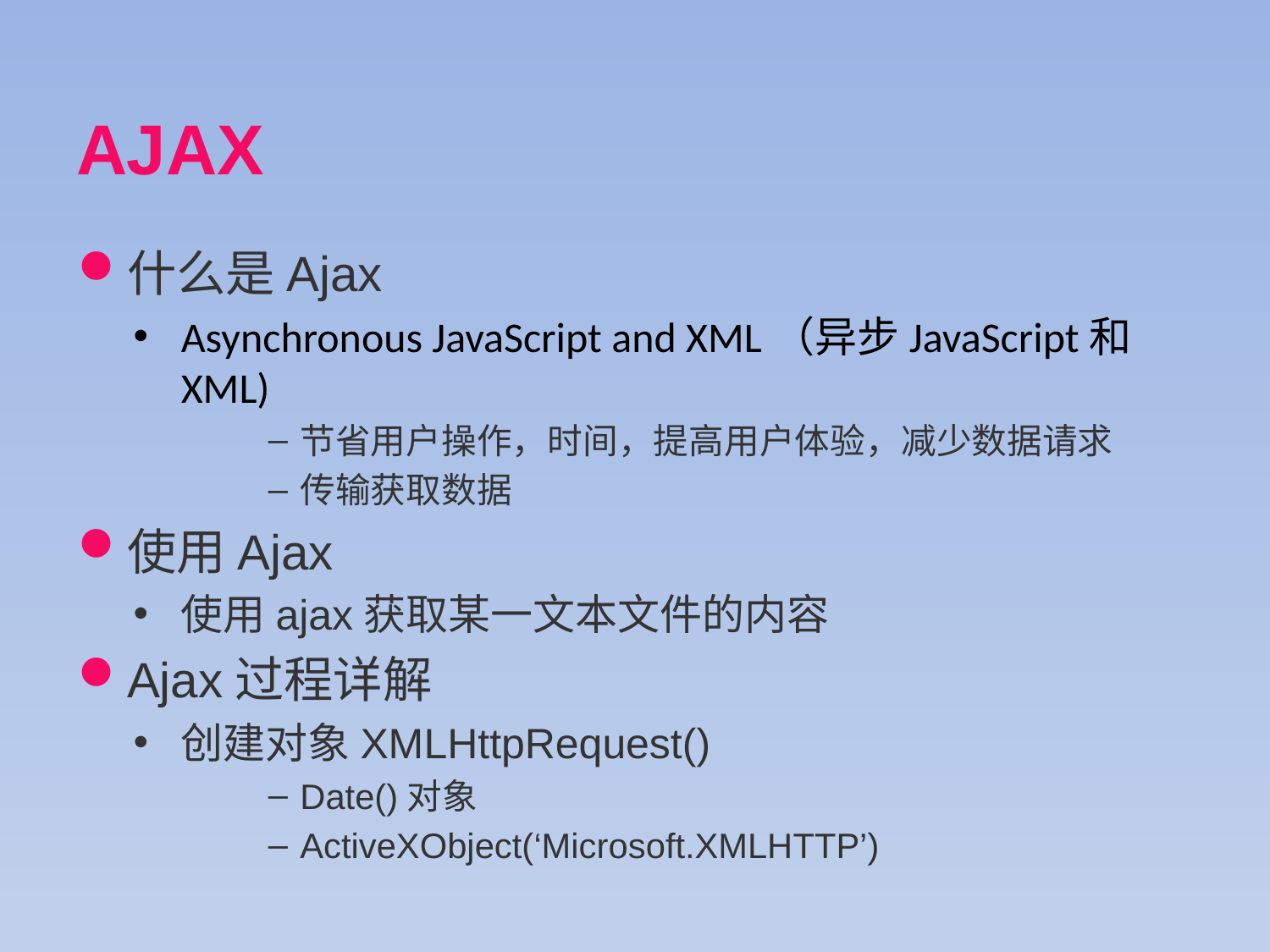

# AJAX
什么是Ajax
Asynchronous JavaScript and XML（异步JavaScript和XML)
节省用户操作，时间，提高用户体验，减少数据请求
传输获取数据
使用Ajax
使用ajax获取某一文本文件的内容
Ajax过程详解
创建对象XMLHttpRequest()
Date()对象
ActiveXObject(‘Microsoft.XMLHTTP’)